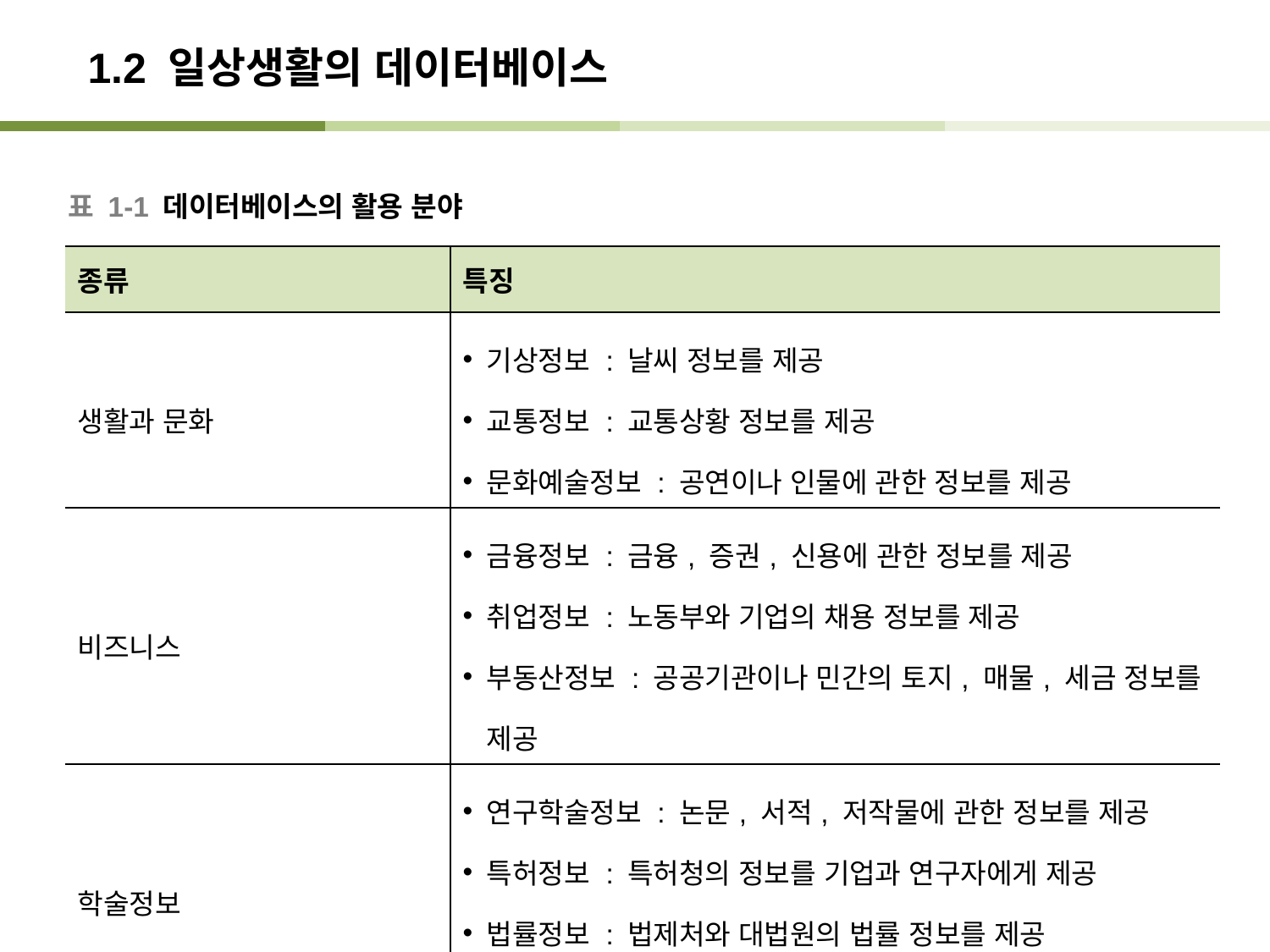

# 1.2 일상생활의 데이터베이스
표 1-1 데이터베이스의 활용 분야
| 종류 | 특징 |
| --- | --- |
| 생활과 문화 | 기상정보 : 날씨 정보를 제공 교통정보 : 교통상황 정보를 제공 문화예술정보 : 공연이나 인물에 관한 정보를 제공 |
| 비즈니스 | 금융정보 : 금융, 증권, 신용에 관한 정보를 제공 취업정보 : 노동부와 기업의 채용 정보를 제공 부동산정보 : 공공기관이나 민간의 토지, 매물, 세금 정보를 제공 |
| 학술정보 | 연구학술정보 : 논문, 서적, 저작물에 관한 정보를 제공 특허정보 : 특허청의 정보를 기업과 연구자에게 제공 법률정보 : 법제처와 대법원의 법률 정보를 제공 통계정보 : 국가기관의 통계 정보를 제공 |